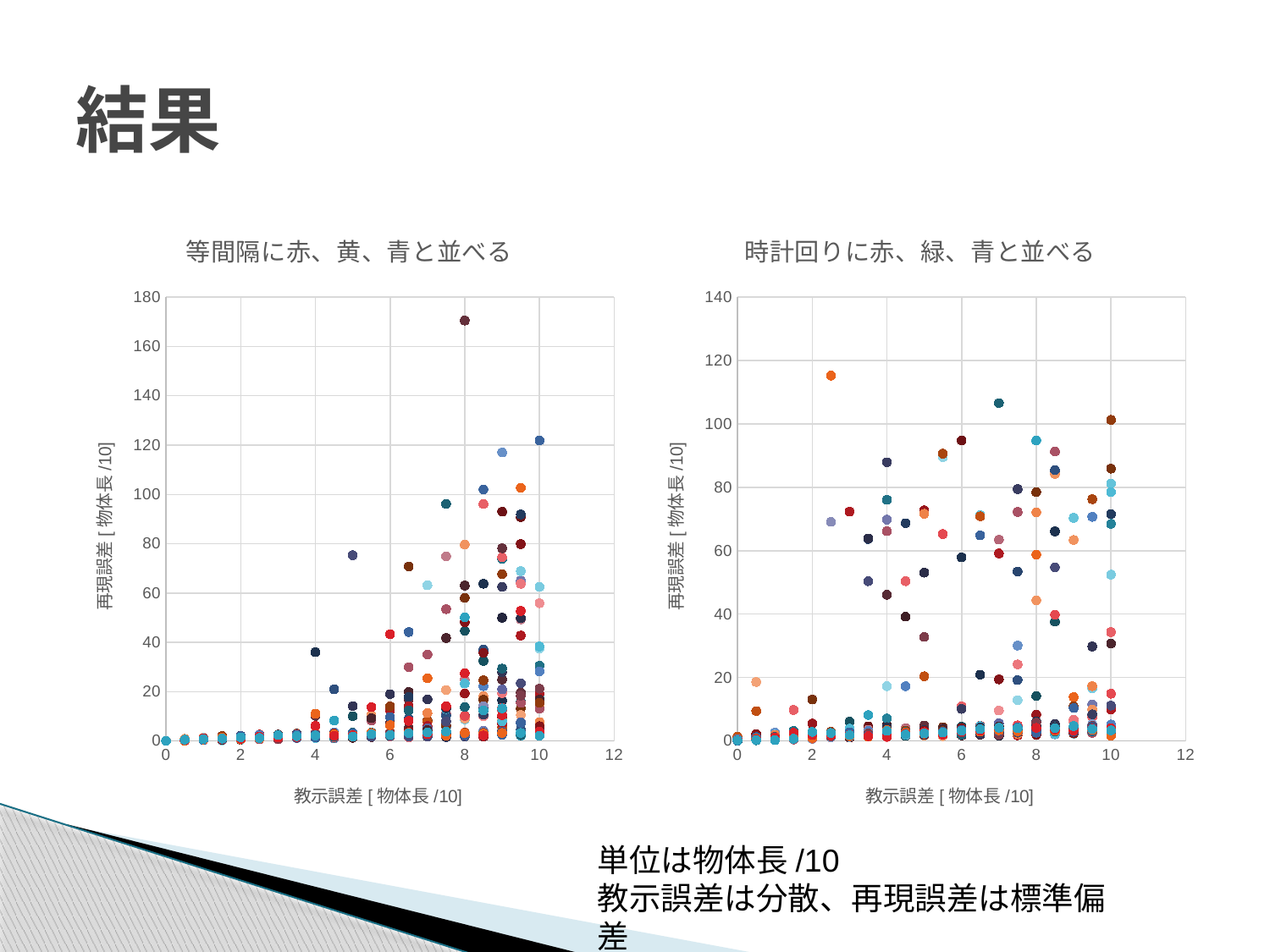

# 結果

### Chart: 等間隔に赤、黄、青と並べる

| Category |  |  |  |  |  |  |  |  |  |  |  |  |  |  |  |  |  |  |  |  |  |  |  |  |  |  |  |  |  |  |  |  |  |  |  |  |  |  |  |  |  |  |  |  |  |  |  |  |  |  |
|---|---|---|---|---|---|---|---|---|---|---|---|---|---|---|---|---|---|---|---|---|---|---|---|---|---|---|---|---|---|---|---|---|---|---|---|---|---|---|---|---|---|---|---|---|---|---|---|---|---|---|

### Chart: 時計回りに赤、緑、青と並べる

| Category |  |  |  |  |  |  |  |  |  |  |  |  |  |  |  |  |  |  |  |  |  |  |  |  |  |  |  |  |  |  |  |  |  |  |  |  |  |  |  |  |  |  |  |  |  |  |  |  |  |  |
|---|---|---|---|---|---|---|---|---|---|---|---|---|---|---|---|---|---|---|---|---|---|---|---|---|---|---|---|---|---|---|---|---|---|---|---|---|---|---|---|---|---|---|---|---|---|---|---|---|---|---|
単位は物体長/10
教示誤差は分散、再現誤差は標準偏差